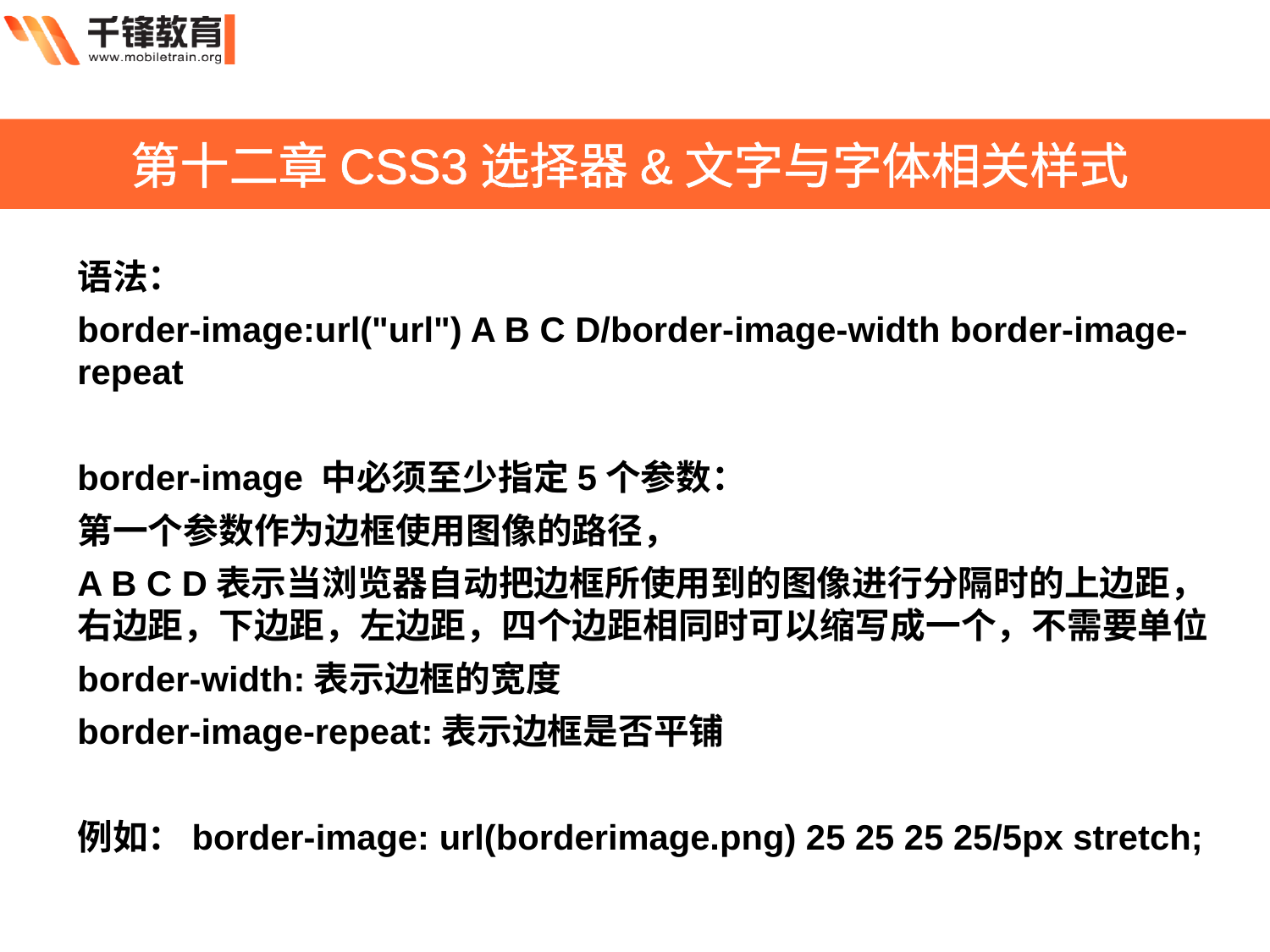

第十二章CSS3选择器&文字与字体相关样式
语法：
border-image:url("url") A B C D/border-image-width border-image-repeat

border-image 中必须至少指定5个参数：
第一个参数作为边框使用图像的路径，
A B C D表示当浏览器自动把边框所使用到的图像进行分隔时的上边距，右边距，下边距，左边距，四个边距相同时可以缩写成一个，不需要单位
border-width:表示边框的宽度
border-image-repeat:表示边框是否平铺

例如：border-image: url(borderimage.png) 25 25 25 25/5px stretch;